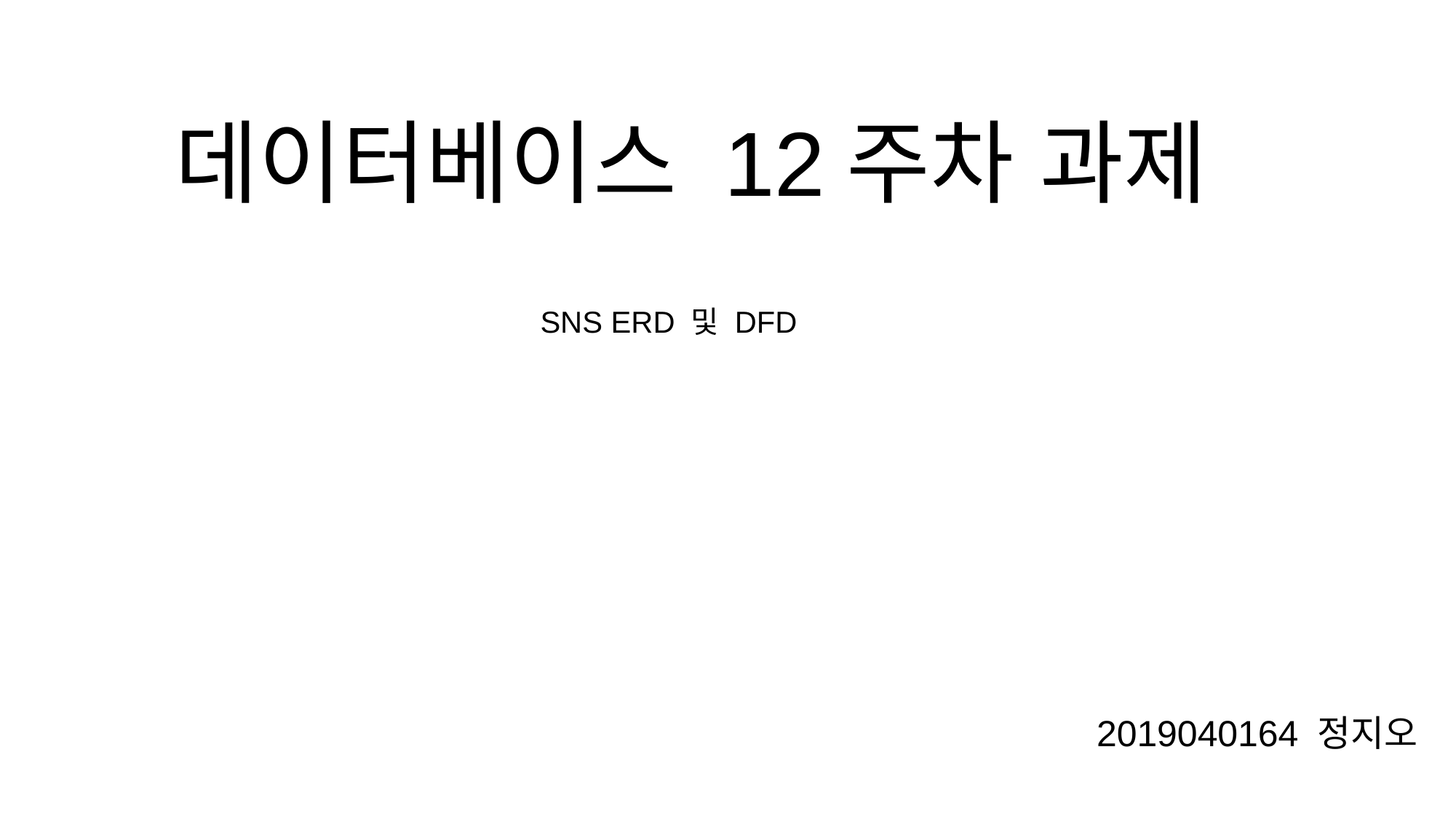

# 데이터베이스 12주차 과제
SNS ERD 및 DFD
2019040164 정지오